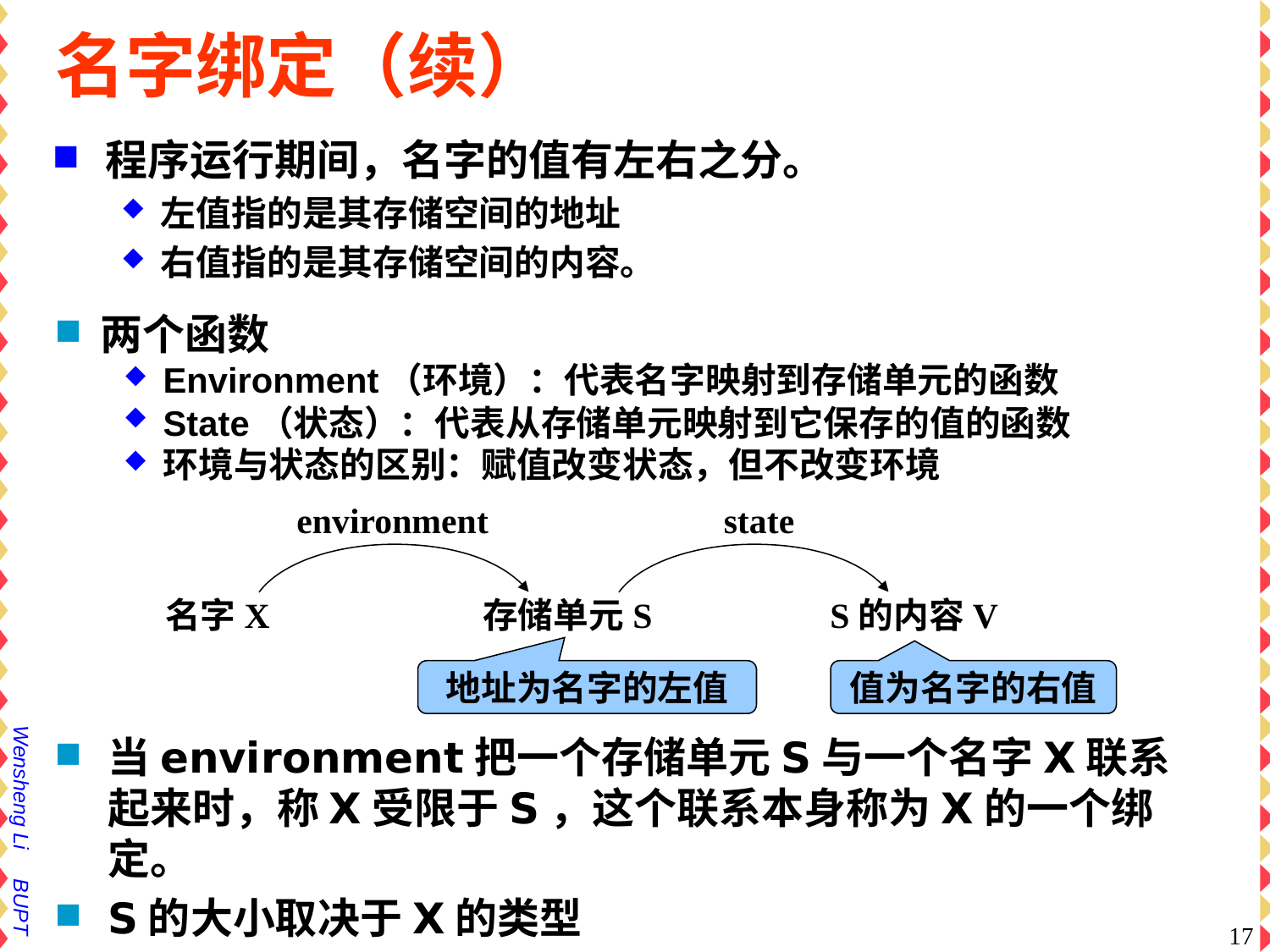

# 名字绑定（续）
程序运行期间，名字的值有左右之分。
左值指的是其存储空间的地址
右值指的是其存储空间的内容。
两个函数
Environment（环境）：代表名字映射到存储单元的函数
State（状态）：代表从存储单元映射到它保存的值的函数
环境与状态的区别：赋值改变状态，但不改变环境
environment

state

名字X                       存储单元S                    S的内容V
地址为名字的左值
值为名字的右值
当environment把一个存储单元S与一个名字X联系起来时，称X受限于S，这个联系本身称为X的一个绑定。
S的大小取决于X的类型
17